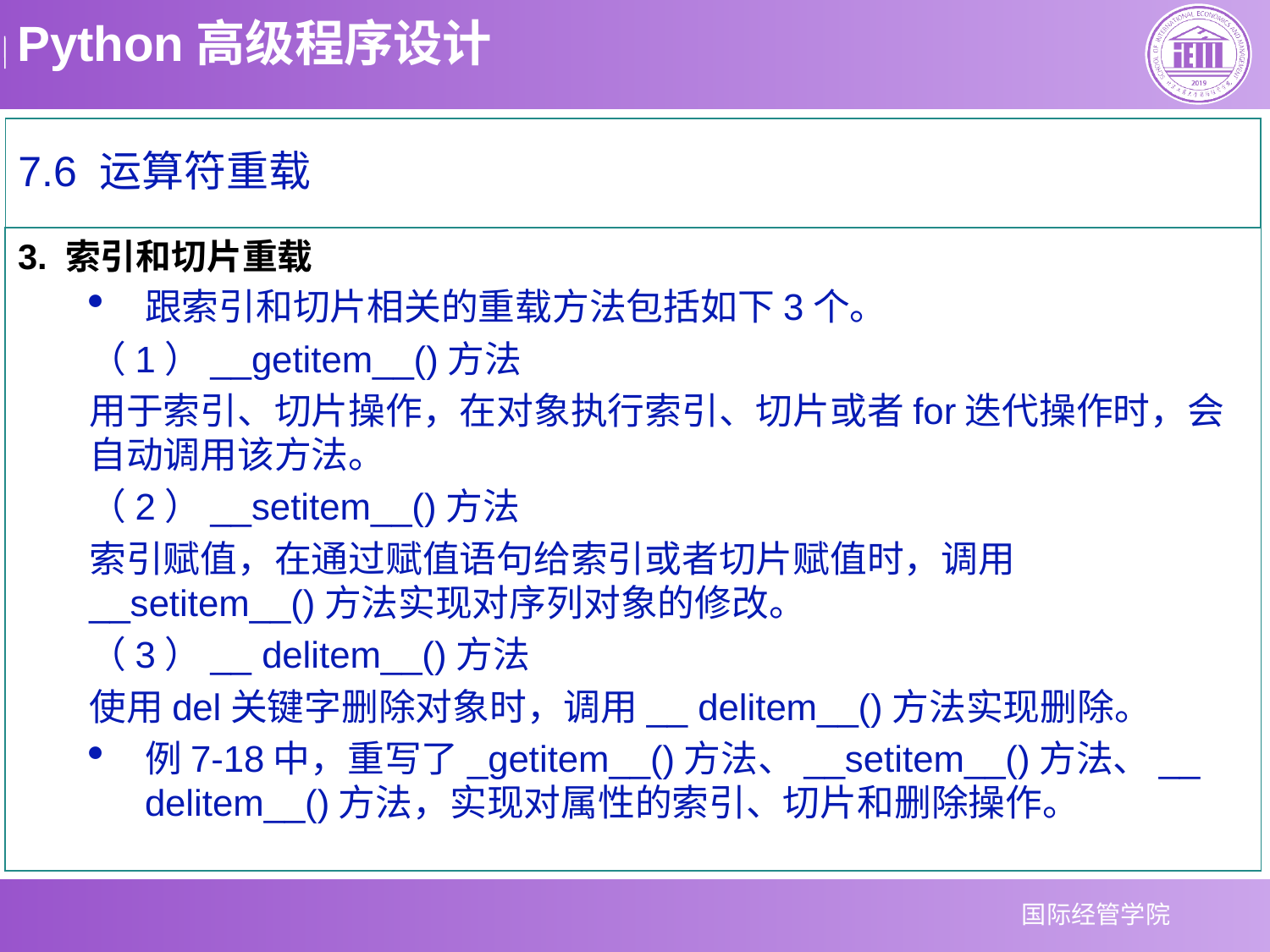

# 7.6 运算符重载
3. 索引和切片重载
跟索引和切片相关的重载方法包括如下3个。
（1）__getitem__()方法
用于索引、切片操作，在对象执行索引、切片或者for迭代操作时，会自动调用该方法。
（2）__setitem__()方法
索引赋值，在通过赋值语句给索引或者切片赋值时，调用 __setitem__()方法实现对序列对象的修改。
（3）__ delitem__()方法
使用del关键字删除对象时，调用__ delitem__()方法实现删除。
例7-18中，重写了_getitem__()方法、__setitem__()方法、__ delitem__()方法，实现对属性的索引、切片和删除操作。